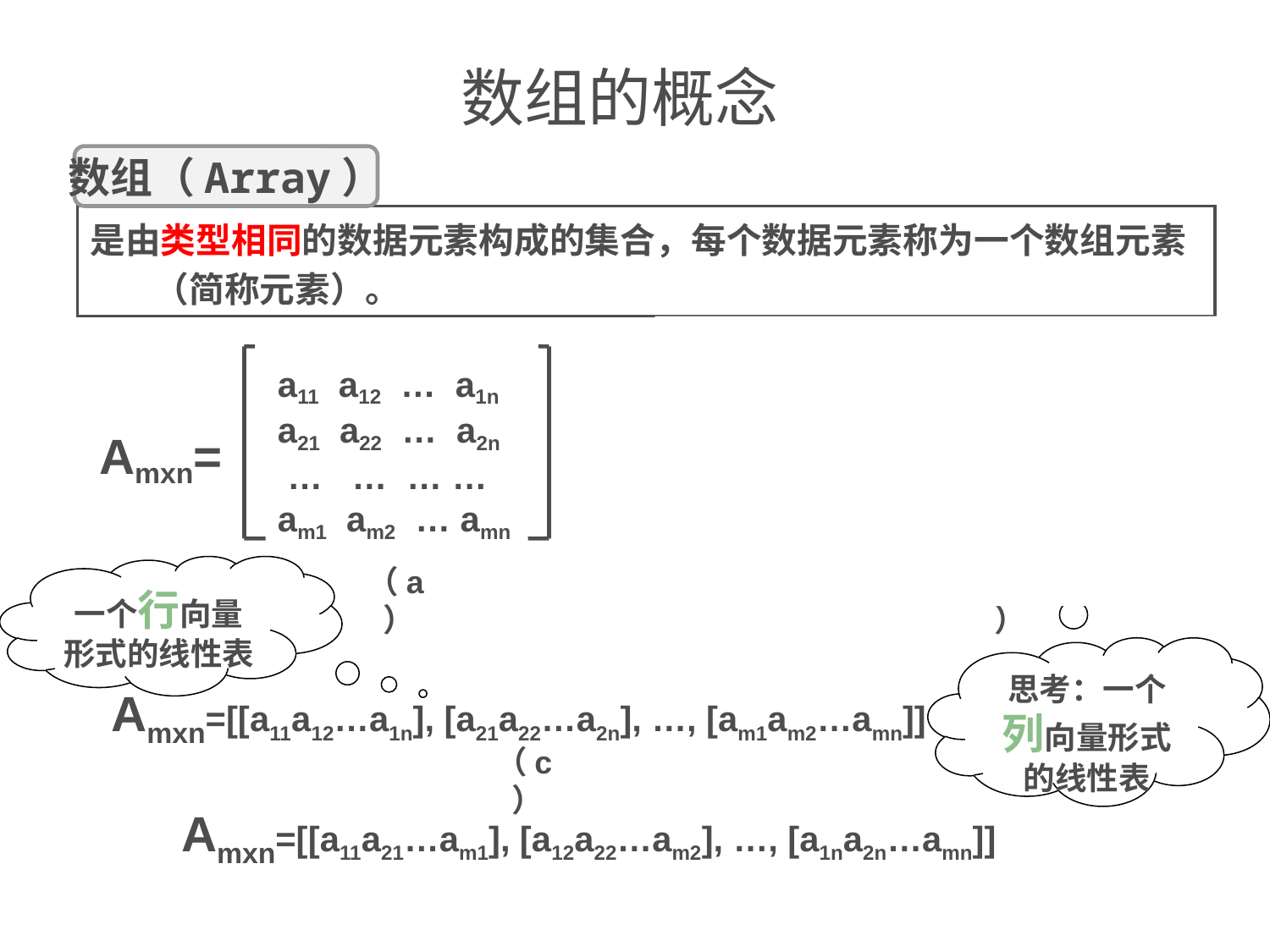

# 数组的概念
数组（Array）
是由类型相同的数据元素构成的集合，每个数据元素称为一个数组元素（简称元素）。

 a11    a12         a1n
 a21    a22  …    a2n
  …    …           …
 am1    am2        amn

 a11  a12  …  a1n
 a21  a22  …  a2n
  …   …  … …
 am1  am2  … amn
Amxn=
Amxn=
（a）
（b）
（c）
一个行向量形式的线性表
思考：一个列向量形式的线性表
Amxn=[[a11a12…a1n], [a21a22…a2n], …, [am1am2…amn]]
Amxn=[[a11a21…am1], [a12a22…am2], …, [a1na2n…amn]]
11